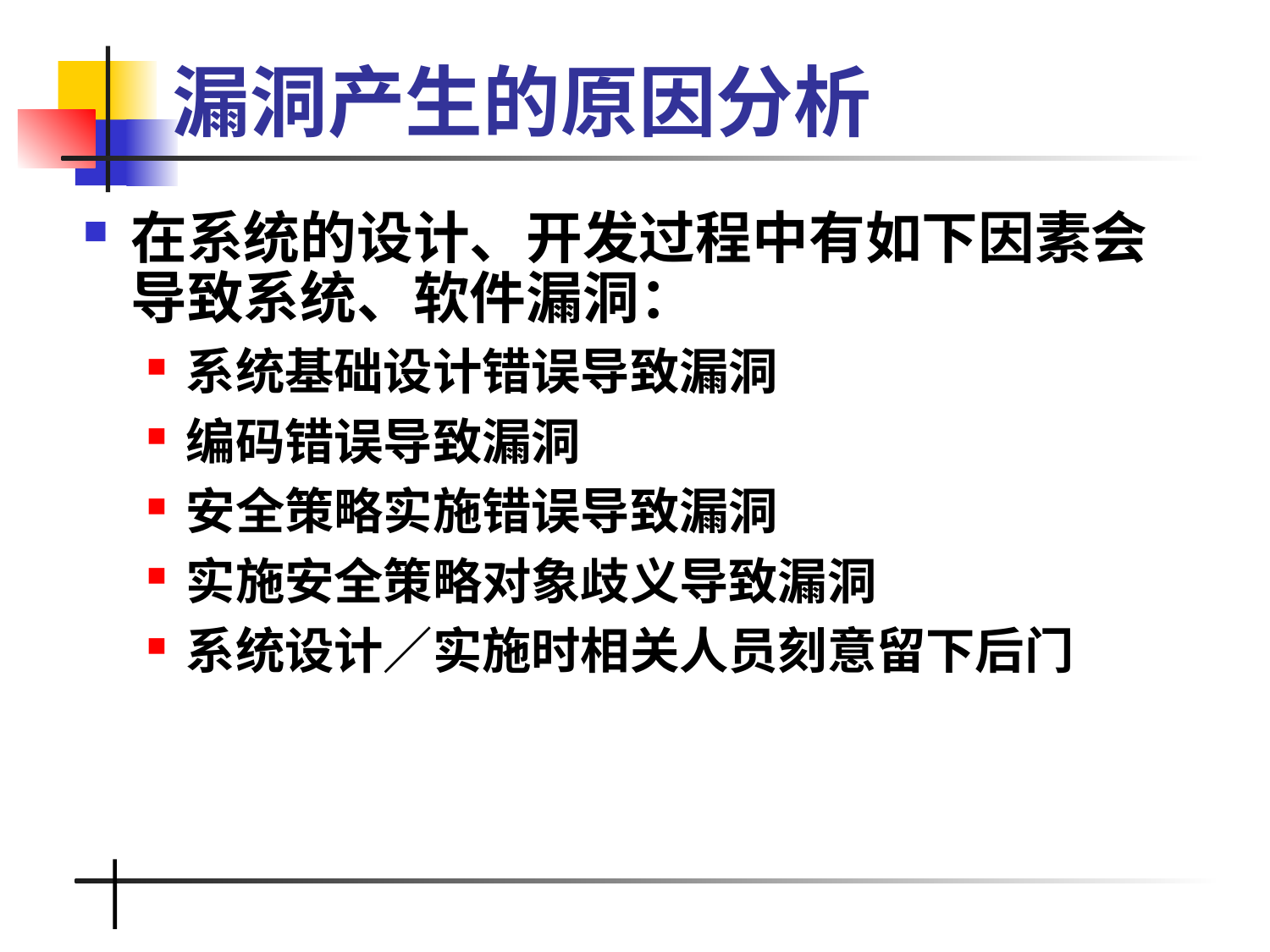

# 漏洞产生的原因分析
在系统的设计、开发过程中有如下因素会导致系统、软件漏洞：
系统基础设计错误导致漏洞
编码错误导致漏洞
安全策略实施错误导致漏洞
实施安全策略对象歧义导致漏洞
系统设计／实施时相关人员刻意留下后门